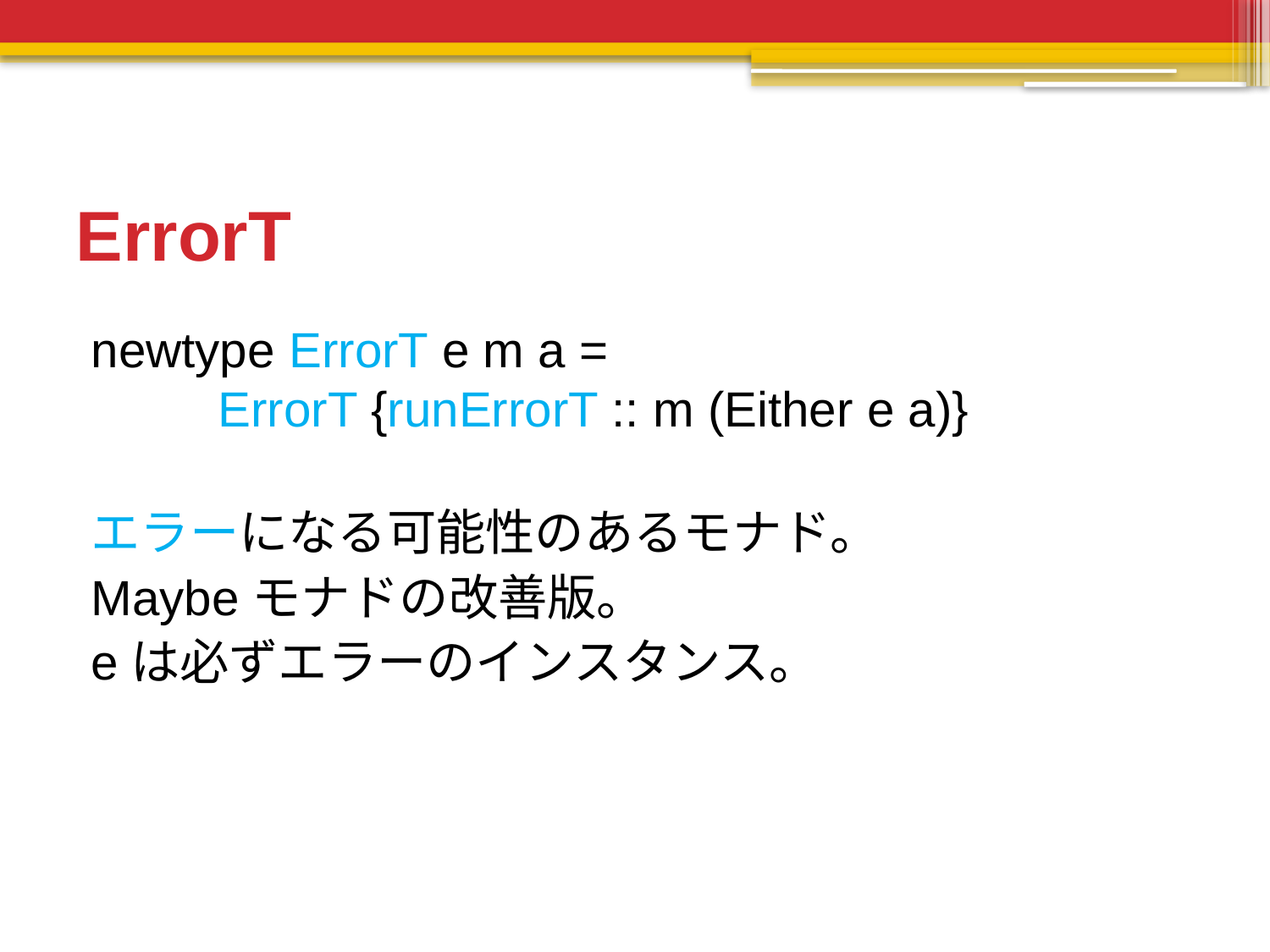

# ErrorT
newtype ErrorT e m a =
	ErrorT {runErrorT :: m (Either e a)}
エラーになる可能性のあるモナド。
Maybeモナドの改善版。
eは必ずエラーのインスタンス。